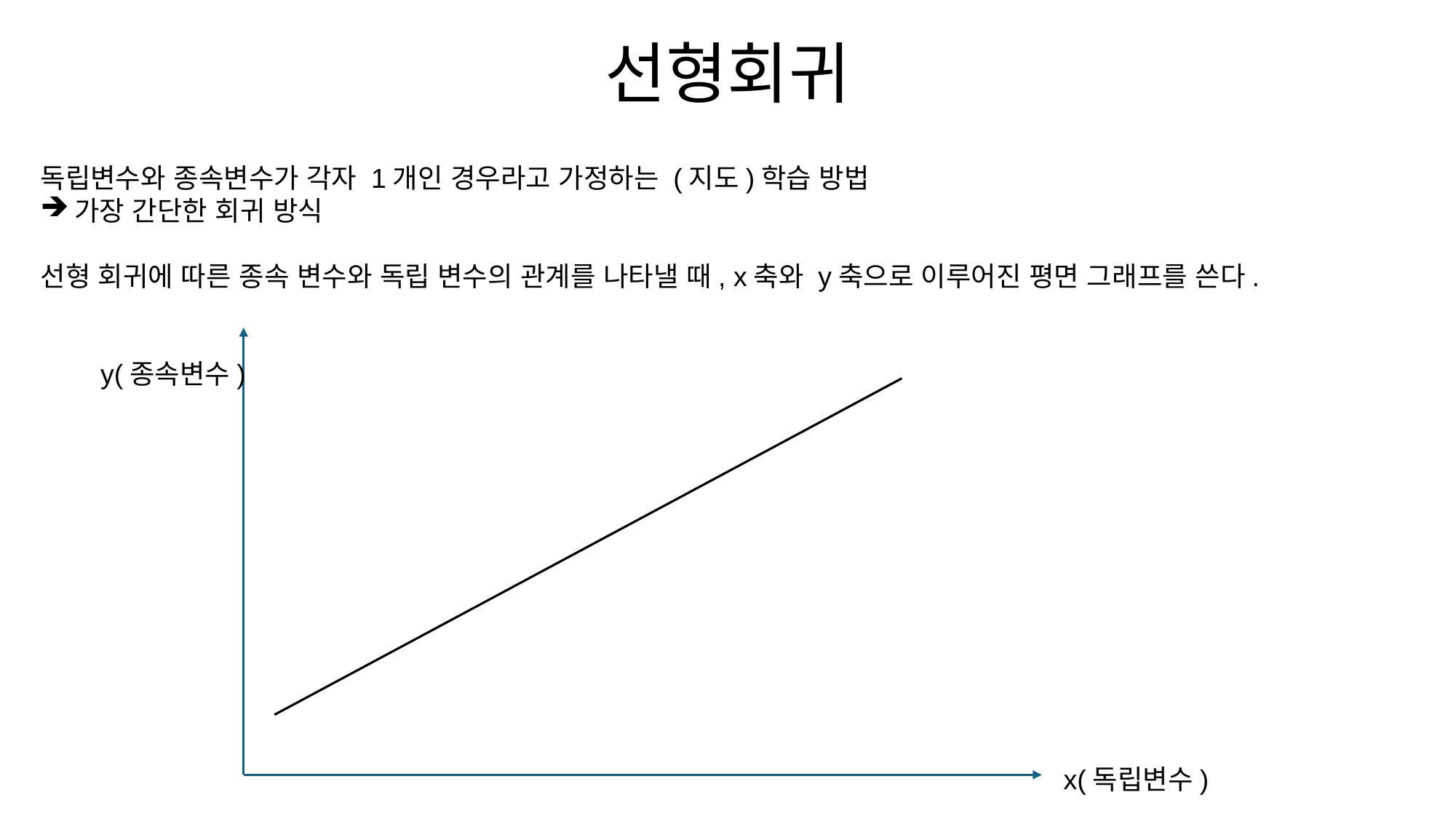

# 선형회귀
독립변수와 종속변수가 각자 1개인 경우라고 가정하는 (지도)학습 방법
가장 간단한 회귀 방식

선형 회귀에 따른 종속 변수와 독립 변수의 관계를 나타낼 때, x축와 y축으로 이루어진 평면 그래프를 쓴다.

y(종속변수)

x(독립변수)